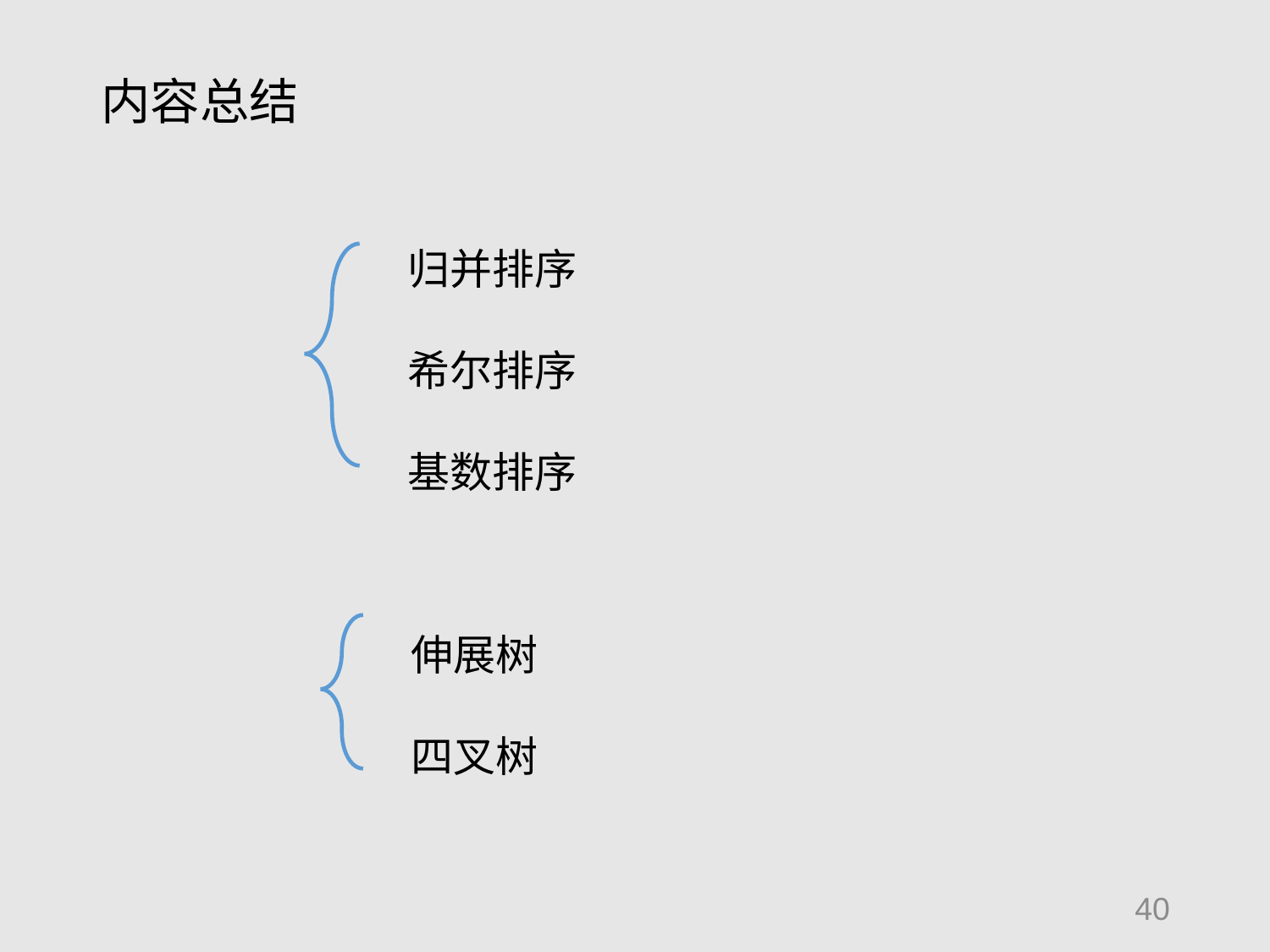

内容总结
归并排序
希尔排序
基数排序

伸展树
四叉树

40